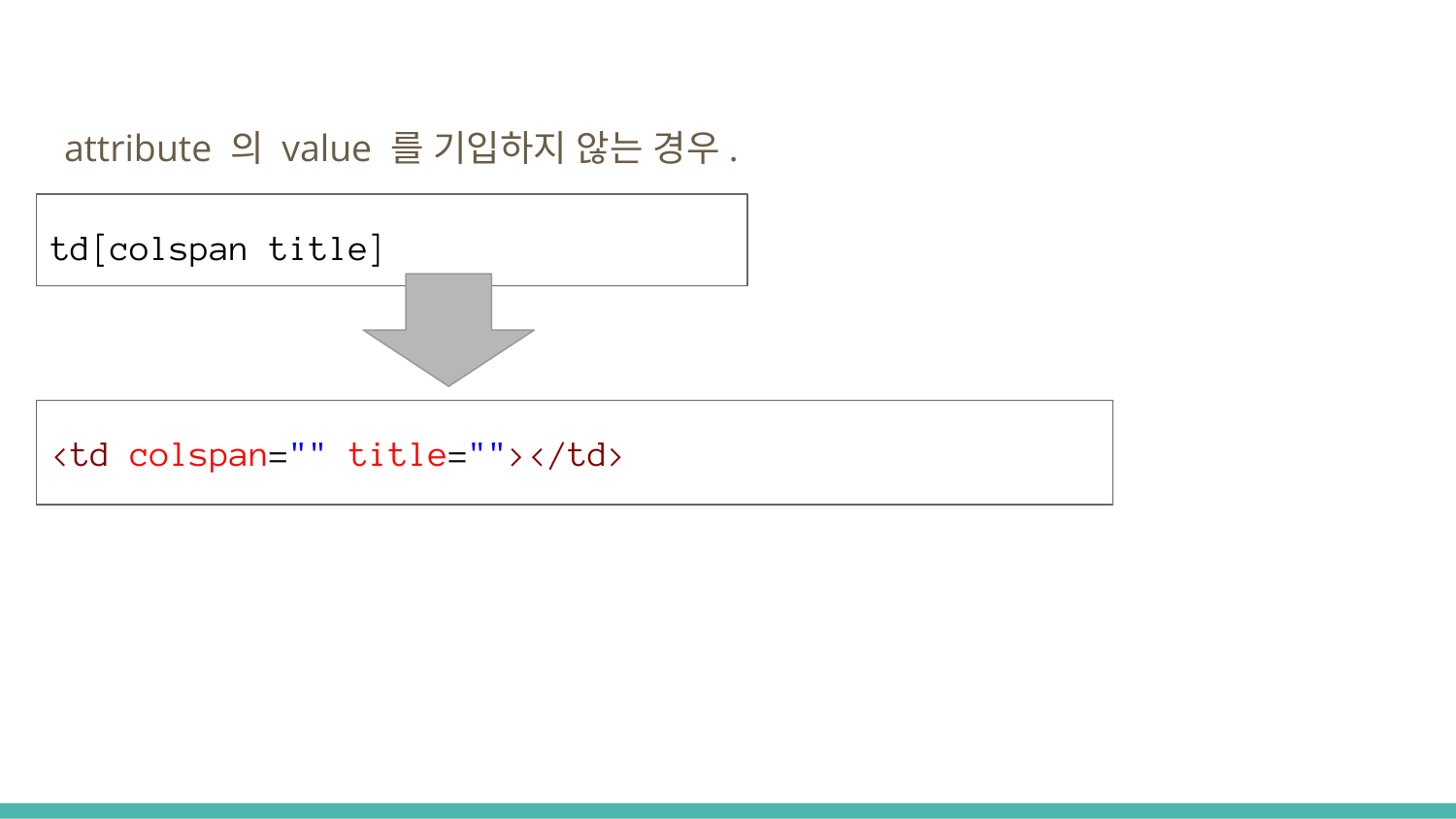

attribute 의 value 를 기입하지 않는 경우.
td[colspan title]

<td colspan="" title=""></td>